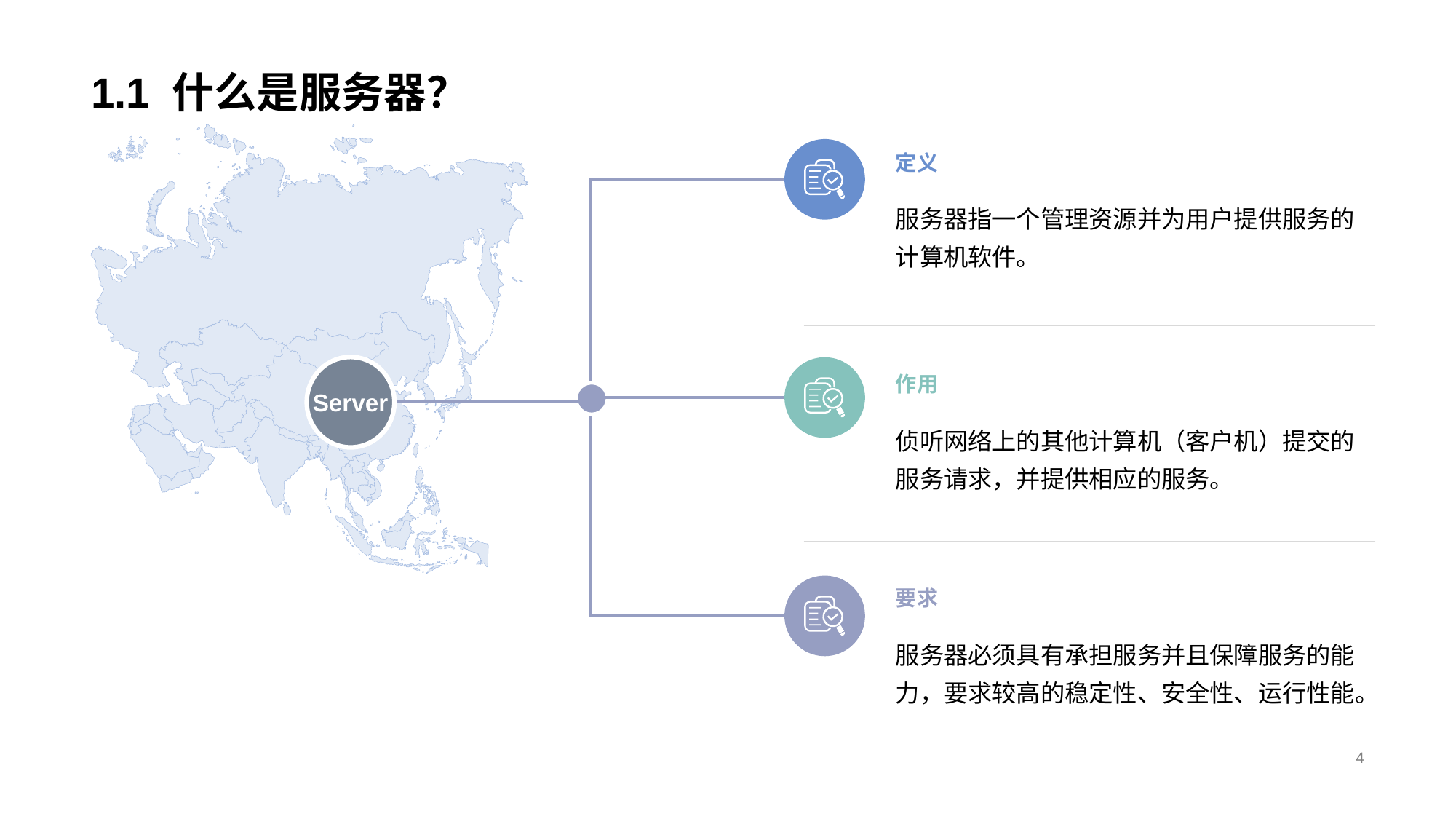

# 1.1 什么是服务器？

定义
服务器指一个管理资源并为用户提供服务的计算机软件。

作用
侦听网络上的其他计算机（客户机）提交的服务请求，并提供相应的服务。
Server

要求
服务器必须具有承担服务并且保障服务的能力，要求较高的稳定性、安全性、运行性能。

4